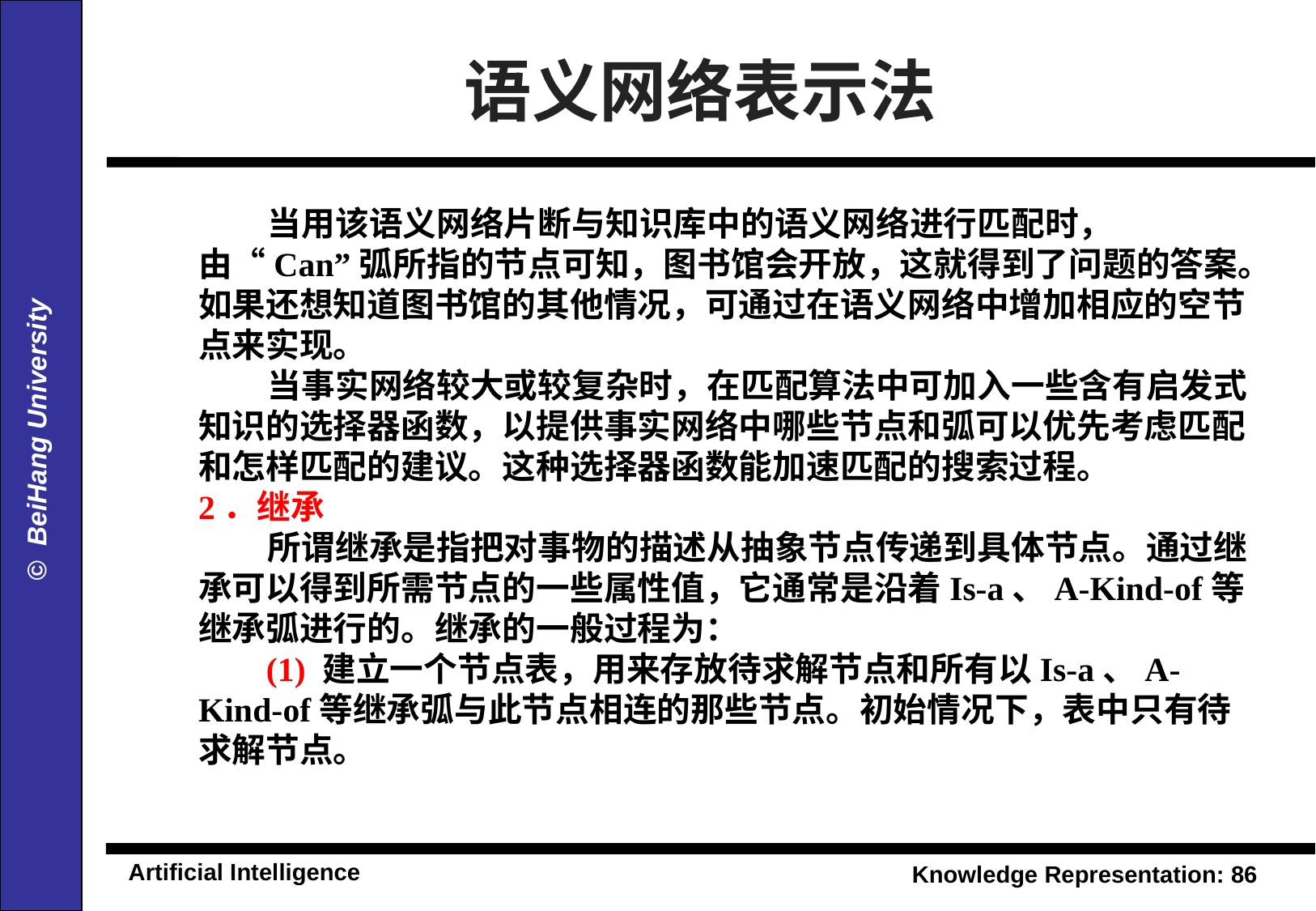

语义网络表示法
        当用该语义网络片断与知识库中的语义网络进行匹配时，由“Can”弧所指的节点可知，图书馆会开放，这就得到了问题的答案。如果还想知道图书馆的其他情况，可通过在语义网络中增加相应的空节点来实现。
        当事实网络较大或较复杂时，在匹配算法中可加入一些含有启发式知识的选择器函数，以提供事实网络中哪些节点和弧可以优先考虑匹配和怎样匹配的建议。这种选择器函数能加速匹配的搜索过程。
2．继承
        所谓继承是指把对事物的描述从抽象节点传递到具体节点。通过继承可以得到所需节点的一些属性值，它通常是沿着Is-a、A-Kind-of等继承弧进行的。继承的一般过程为：
        (1) 建立一个节点表，用来存放待求解节点和所有以Is-a、A-Kind-of等继承弧与此节点相连的那些节点。初始情况下，表中只有待求解节点。